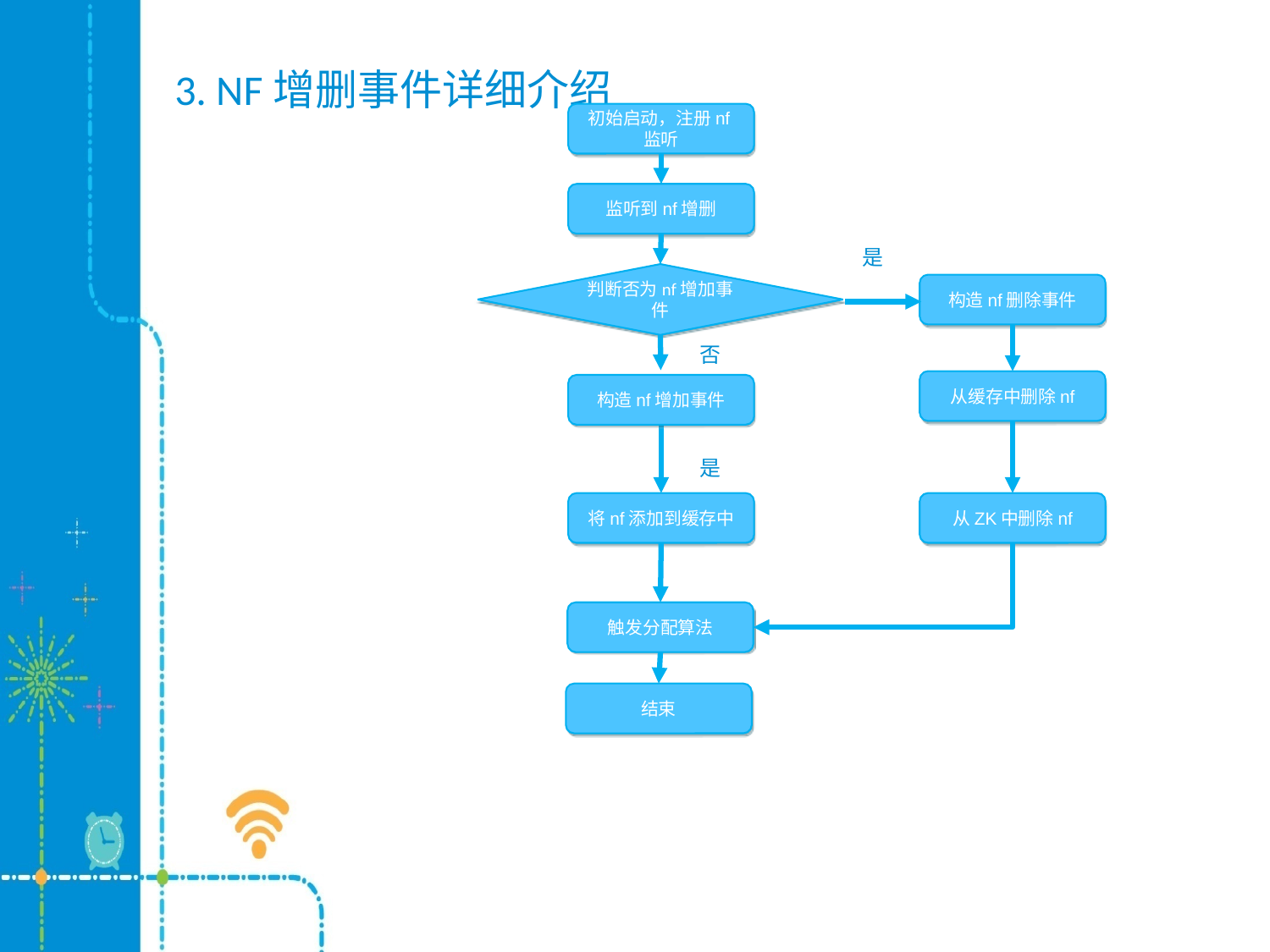

# 3. NF增删事件详细介绍
初始启动，注册nf监听
监听到nf增删
是
判断否为nf增加事件
构造nf删除事件

否
从缓存中删除nf
构造nf增加事件
是
将nf添加到缓存中
从ZK中删除nf
触发分配算法
结束